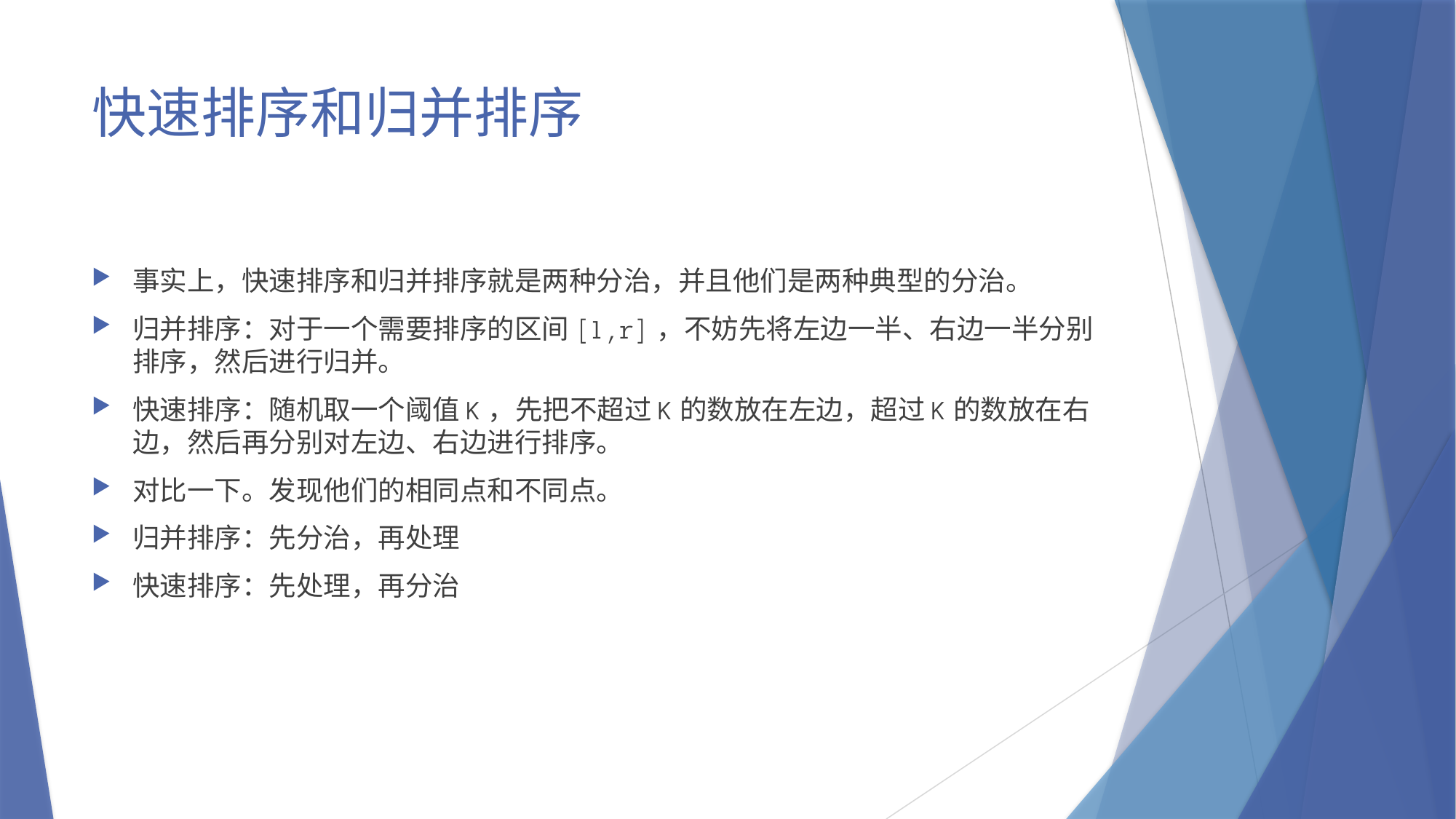

# 快速排序和归并排序
事实上，快速排序和归并排序就是两种分治，并且他们是两种典型的分治。
归并排序：对于一个需要排序的区间[l,r]，不妨先将左边一半、右边一半分别排序，然后进行归并。
快速排序：随机取一个阈值K，先把不超过K的数放在左边，超过K的数放在右边，然后再分别对左边、右边进行排序。
对比一下。发现他们的相同点和不同点。
归并排序：先分治，再处理
快速排序：先处理，再分治